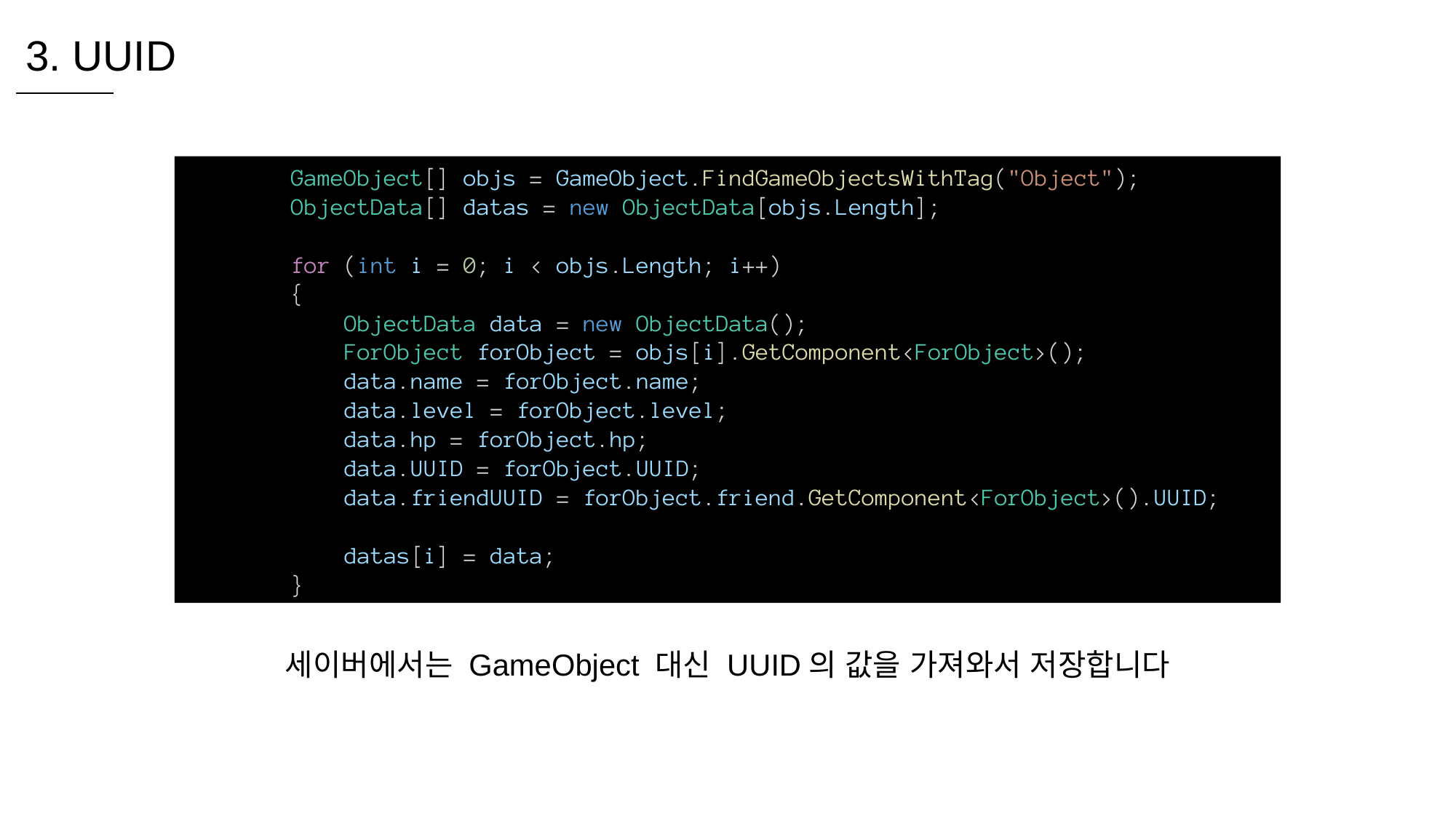

3. UUID
        GameObject[] objs = GameObject.FindGameObjectsWithTag("Object");
        ObjectData[] datas = new ObjectData[objs.Length];
        for (int i = 0; i < objs.Length; i++)
        {
            ObjectData data = new ObjectData();
            ForObject forObject = objs[i].GetComponent<ForObject>();
            data.name = forObject.name;
            data.level = forObject.level;
            data.hp = forObject.hp;
            data.UUID = forObject.UUID;
            data.friendUUID = forObject.friend.GetComponent<ForObject>().UUID;
            datas[i] = data;
        }
세이버에서는 GameObject 대신 UUID의 값을 가져와서 저장합니다